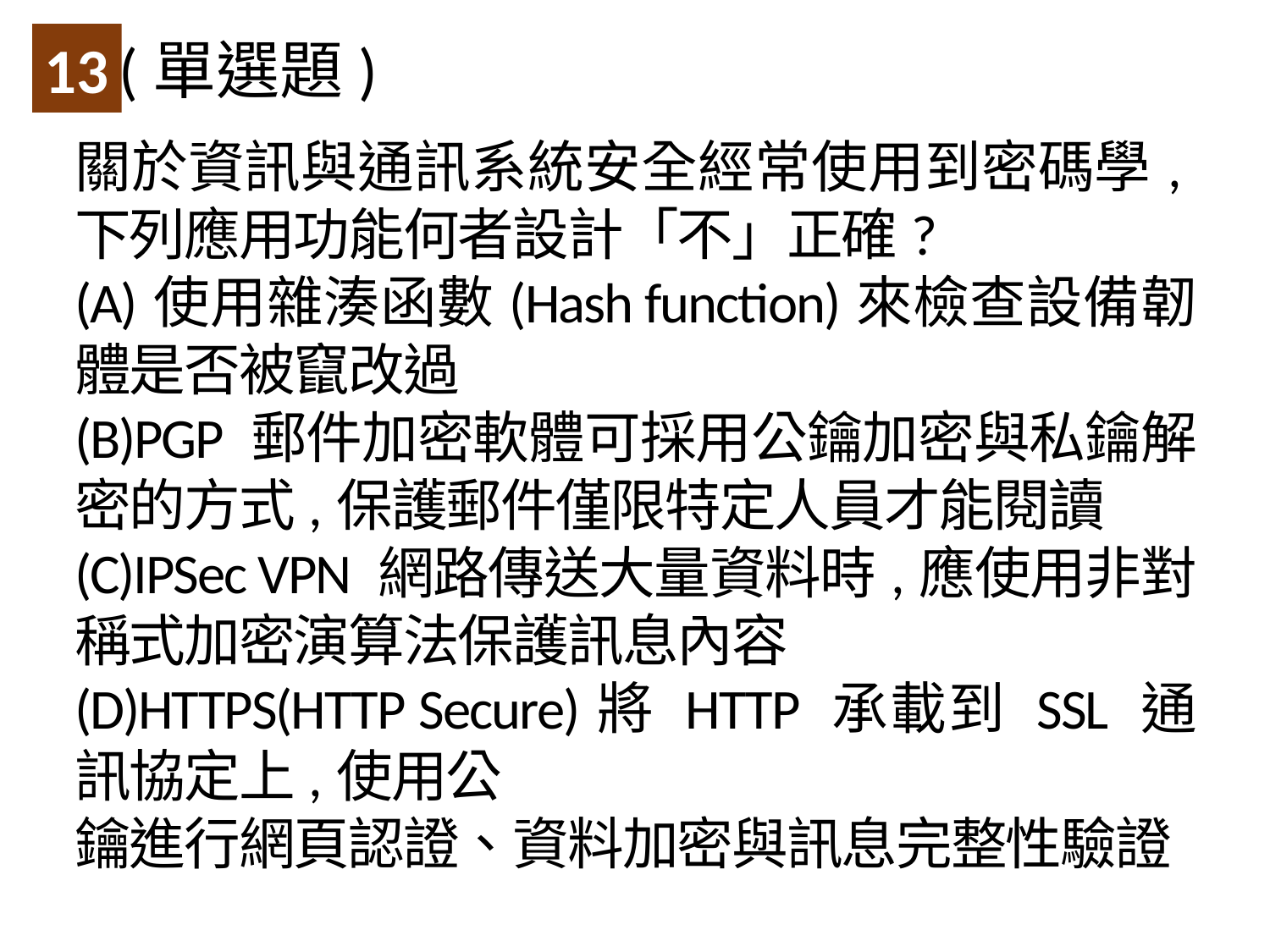

(單選題)
13
關於資訊與通訊系統安全經常使用到密碼學,下列應用功能何者設計「不」正確?
(A)使用雜湊函數(Hash function)來檢查設備韌體是否被竄改過
(B)PGP 郵件加密軟體可採用公鑰加密與私鑰解密的方式,保護郵件僅限特定人員才能閱讀
(C)IPSec VPN 網路傳送大量資料時,應使用非對稱式加密演算法保護訊息內容
(D)HTTPS(HTTP Secure)將 HTTP 承載到 SSL 通訊協定上,使用公
鑰進行網頁認證、資料加密與訊息完整性驗證